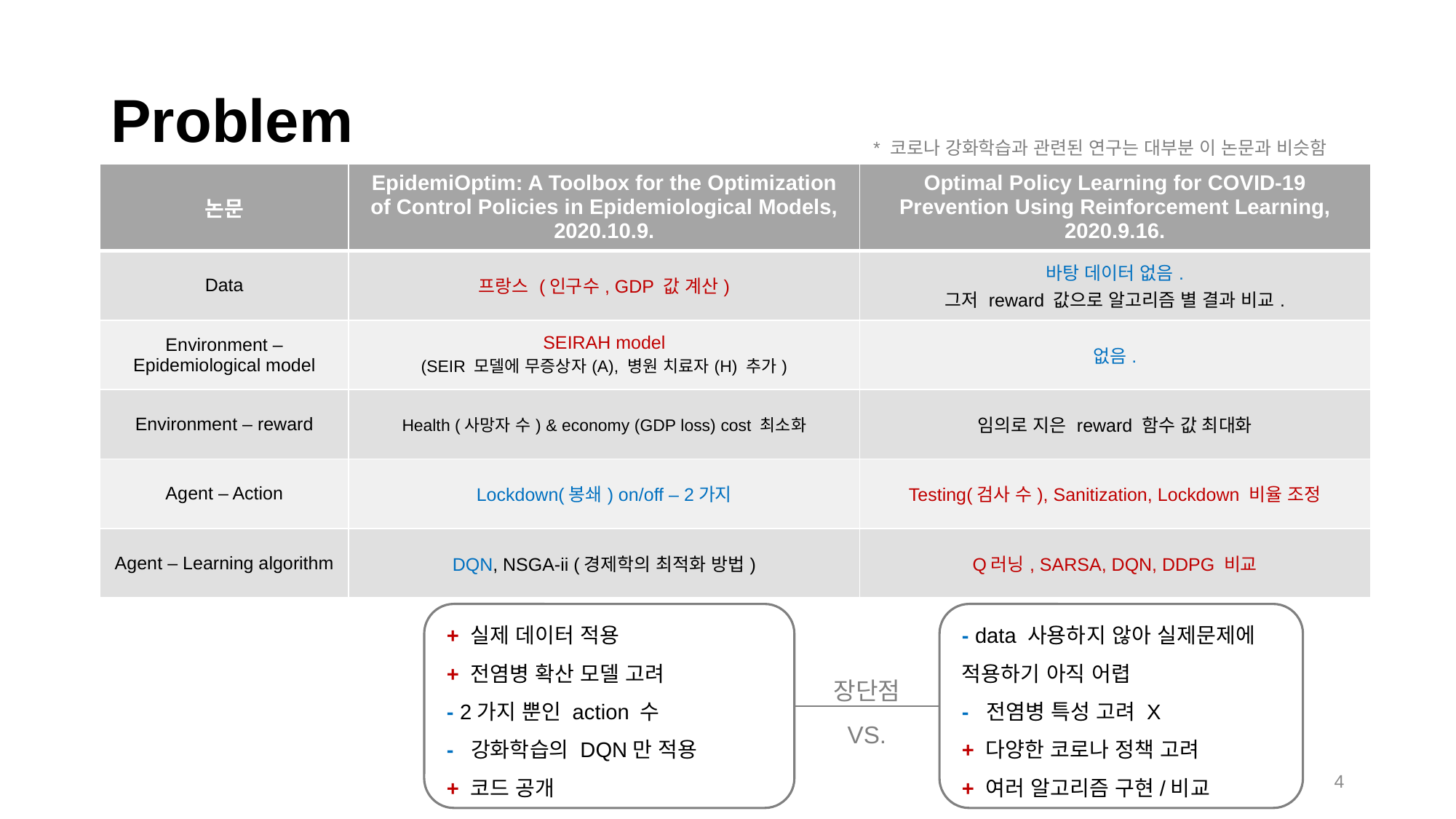

# Problem
* 코로나 강화학습과 관련된 연구는 대부분 이 논문과 비슷함
| 논문 | EpidemiOptim: A Toolbox for the Optimization of Control Policies in Epidemiological Models, 2020.10.9. | Optimal Policy Learning for COVID-19 Prevention Using Reinforcement Learning, 2020.9.16. |
| --- | --- | --- |
| Data | 프랑스 (인구수, GDP 값 계산) | 바탕 데이터 없음. 그저 reward 값으로 알고리즘 별 결과 비교. |
| Environment – Epidemiological model | SEIRAH model (SEIR 모델에 무증상자(A), 병원 치료자(H) 추가) | 없음. |
| Environment – reward | Health (사망자 수) & economy (GDP loss) cost 최소화 | 임의로 지은 reward 함수 값 최대화 |
| Agent – Action | Lockdown(봉쇄) on/off – 2가지 | Testing(검사 수), Sanitization, Lockdown 비율 조정 |
| Agent – Learning algorithm | DQN, NSGA-ii (경제학의 최적화 방법) | Q러닝, SARSA, DQN, DDPG 비교 |

+ 실제 데이터 적용
+ 전염병 확산 모델 고려
- 2가지 뿐인 action 수
-  강화학습의 DQN만 적용
+ 코드 공개

- data 사용하지 않아 실제문제에 적용하기 아직 어렵
-  전염병 특성 고려 X
+ 다양한 코로나 정책 고려
+ 여러 알고리즘 구현/비교

장단점
VS.
4